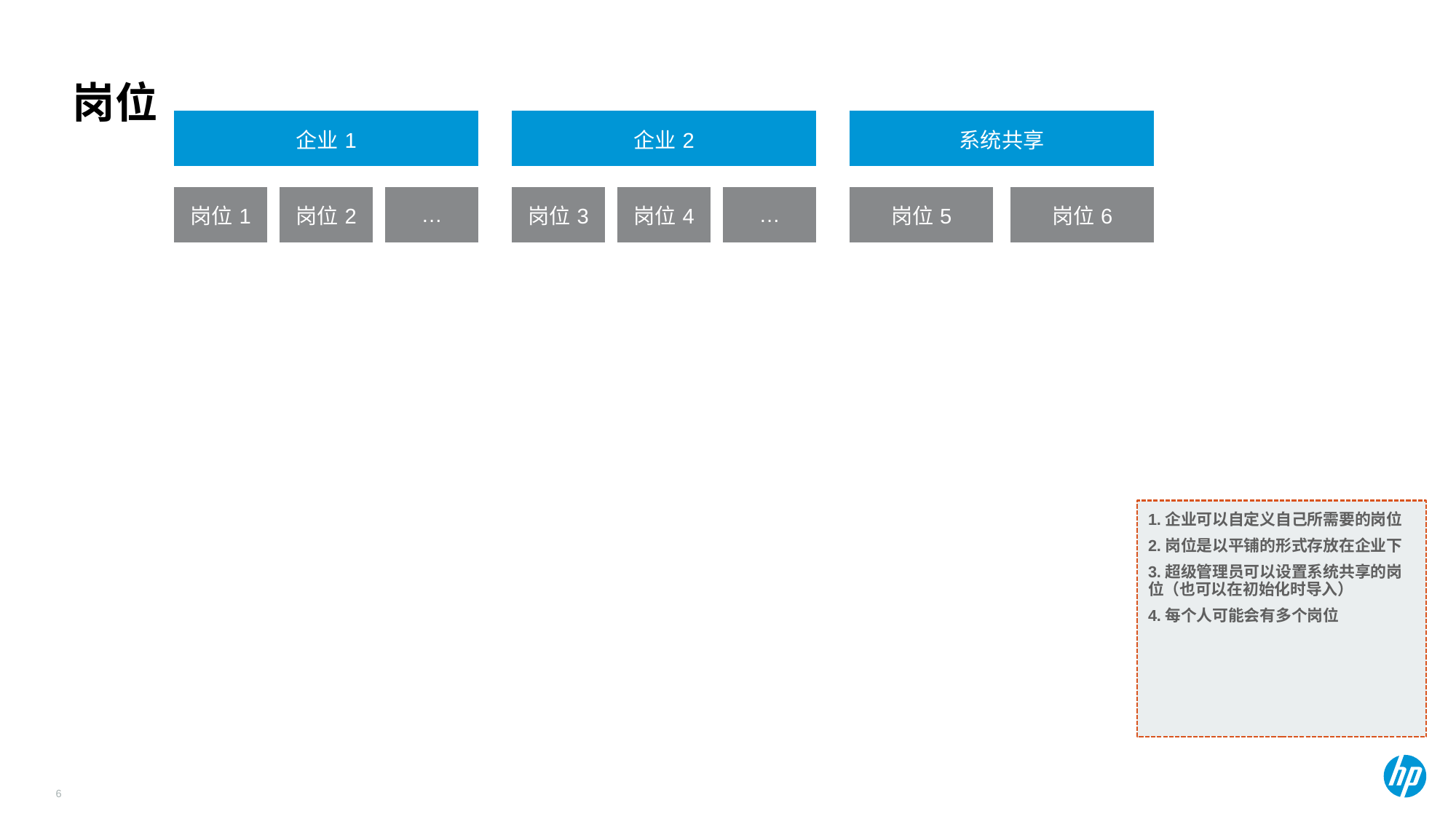

# 岗位
企业1
岗位1
岗位2
企业2
岗位3
…
岗位4
…
系统共享
岗位5
岗位6
1.企业可以自定义自己所需要的岗位
2.岗位是以平铺的形式存放在企业下
3.超级管理员可以设置系统共享的岗位（也可以在初始化时导入）
4.每个人可能会有多个岗位
6